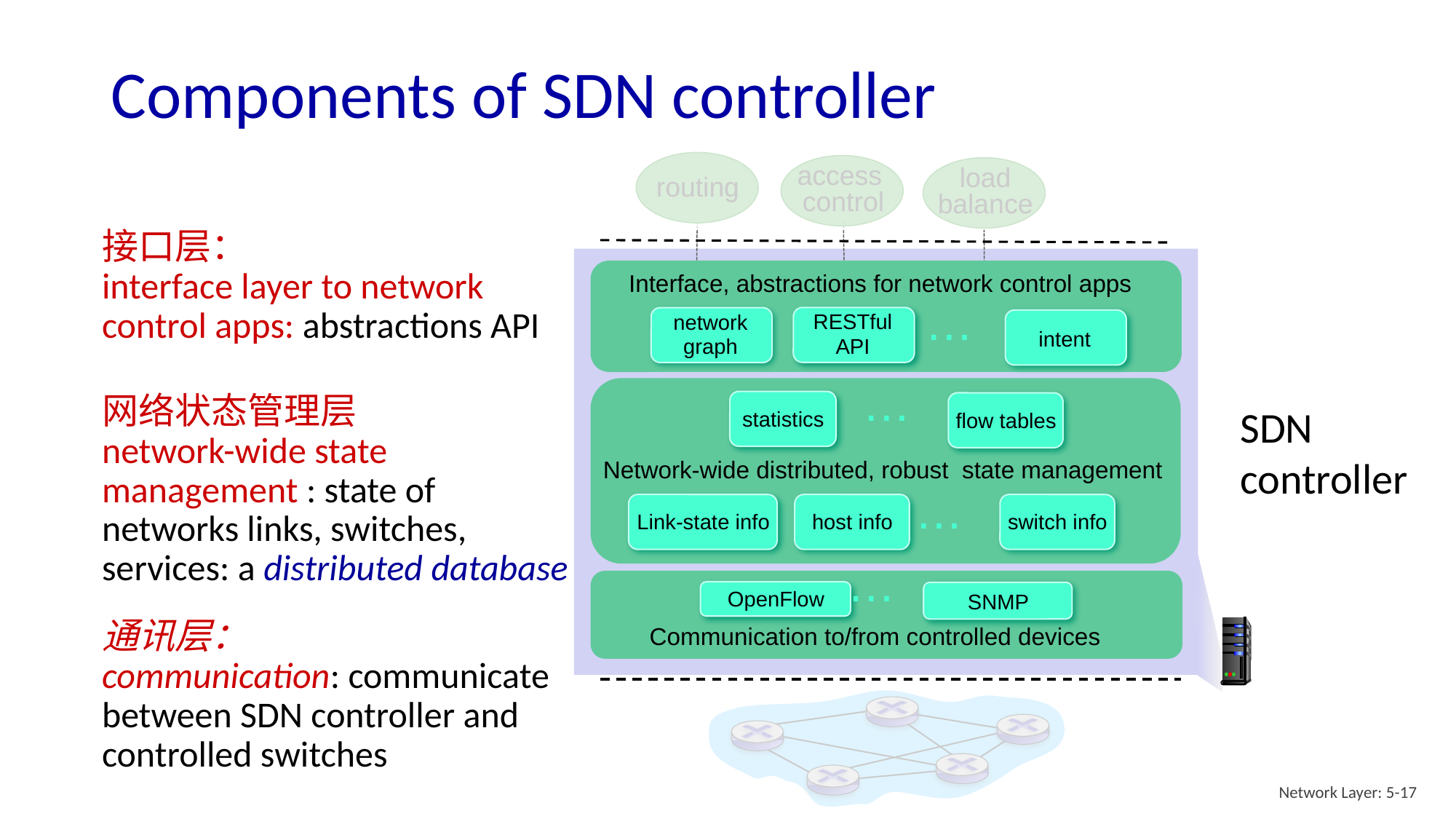

# Components of SDN controller

routing

access
control

load
balance
接口层：
interface layer to network control apps: abstractions API

Interface, abstractions for network control apps
…
RESTful
API

network graph

intent
…

网络状态管理层
network-wide state management : state of networks links, switches, services: a distributed database

statistics

flow tables
SDN
controller
Network-wide distributed, robust  state management
…

Link-state info

host info

switch info
…

OpenFlow

SNMP
通讯层：
communication: communicate between SDN controller and controlled switches

Communication to/from controlled devices

Network Layer: 5-17